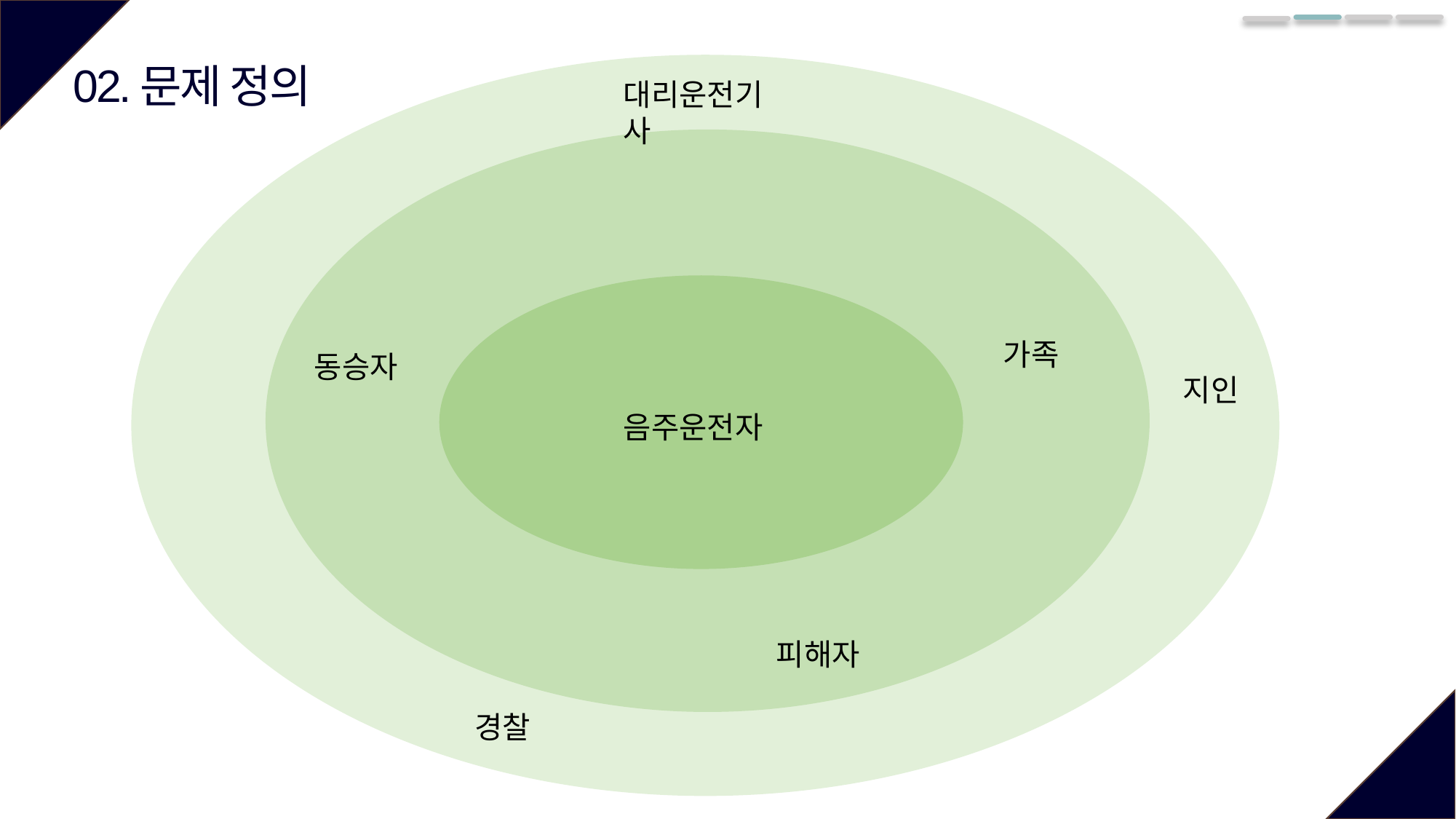

02.
문제 정의

대리운전기사

가족
동승자
지인
음주운전자
피해자
경찰